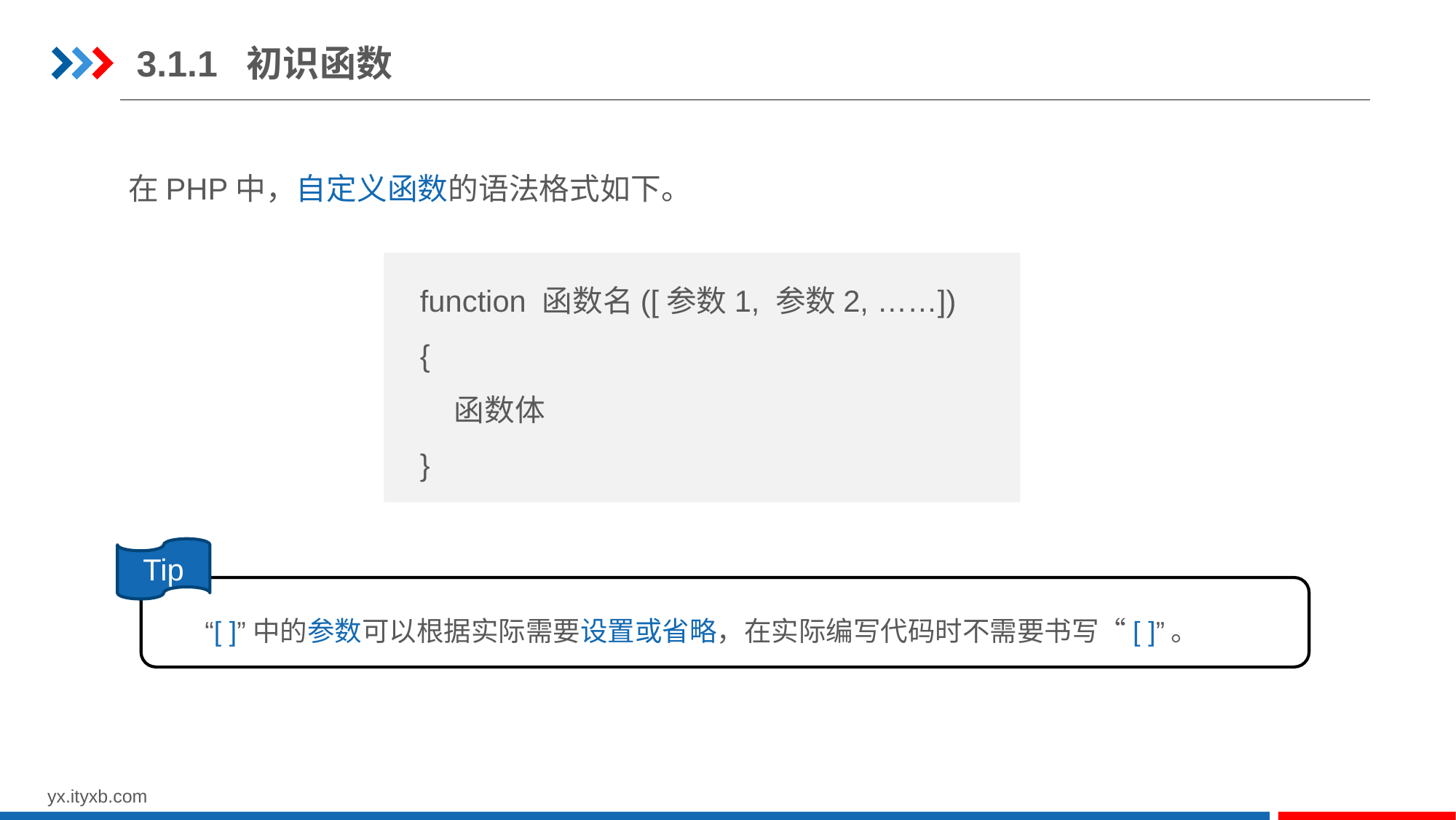

3.1.1  初识函数
在PHP中，自定义函数的语法格式如下。

function 函数名([参数1, 参数2, ……])
{
    函数体
}
Tip

“[ ]”中的参数可以根据实际需要设置或省略，在实际编写代码时不需要书写“[ ]”。